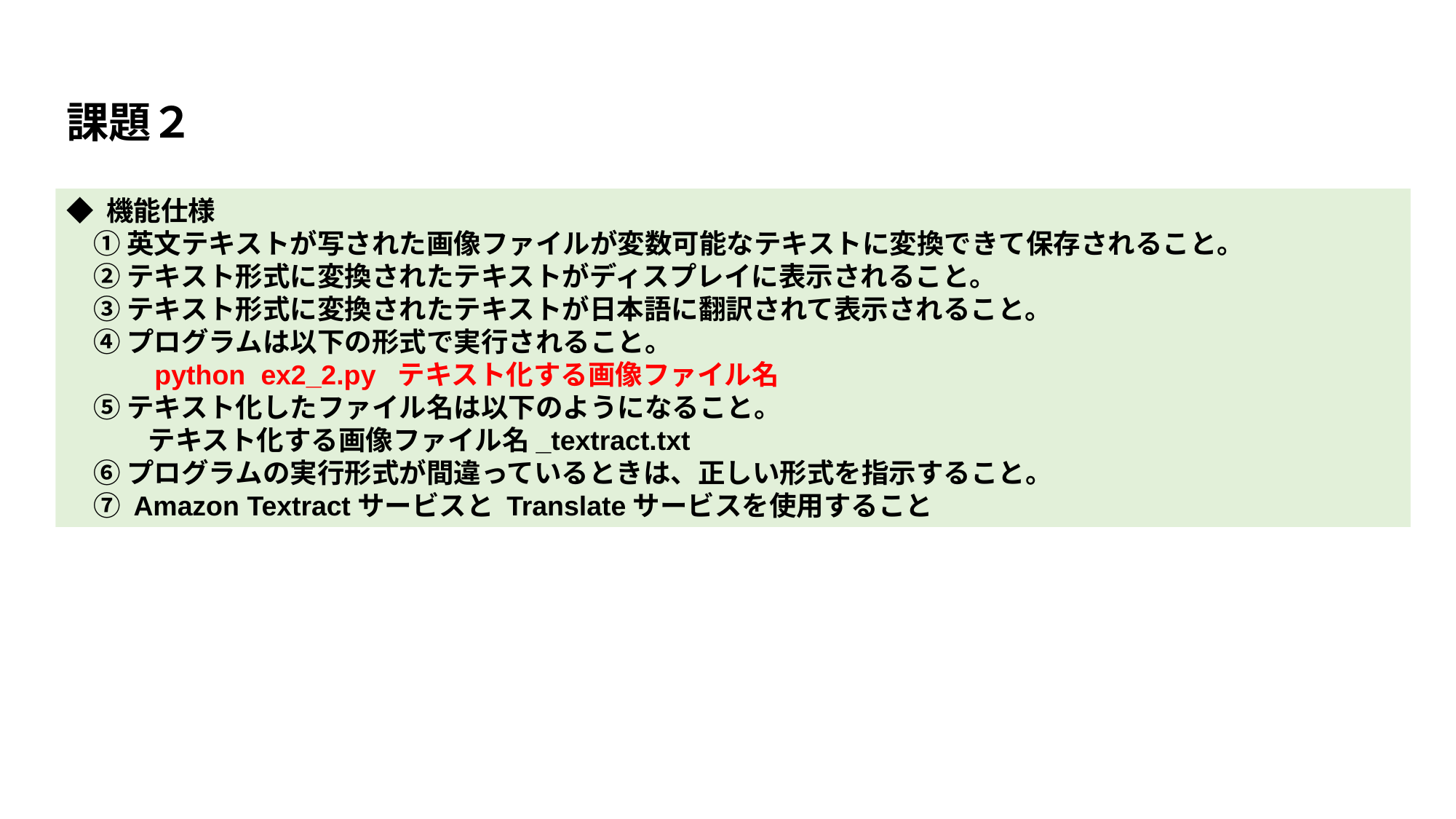

課題２
◆ 機能仕様
　① 英文テキストが写された画像ファイルが変数可能なテキストに変換できて保存されること。
　② テキスト形式に変換されたテキストがディスプレイに表示されること。
　③ テキスト形式に変換されたテキストが日本語に翻訳されて表示されること。
　④ プログラムは以下の形式で実行されること。
　　　python  ex2_2.py  テキスト化する画像ファイル名
　⑤ テキスト化したファイル名は以下のようになること。
　　　テキスト化する画像ファイル名_textract.txt
　⑥ プログラムの実行形式が間違っているときは、正しい形式を指示すること。
　⑦ Amazon Textractサービスと Translateサービスを使用すること